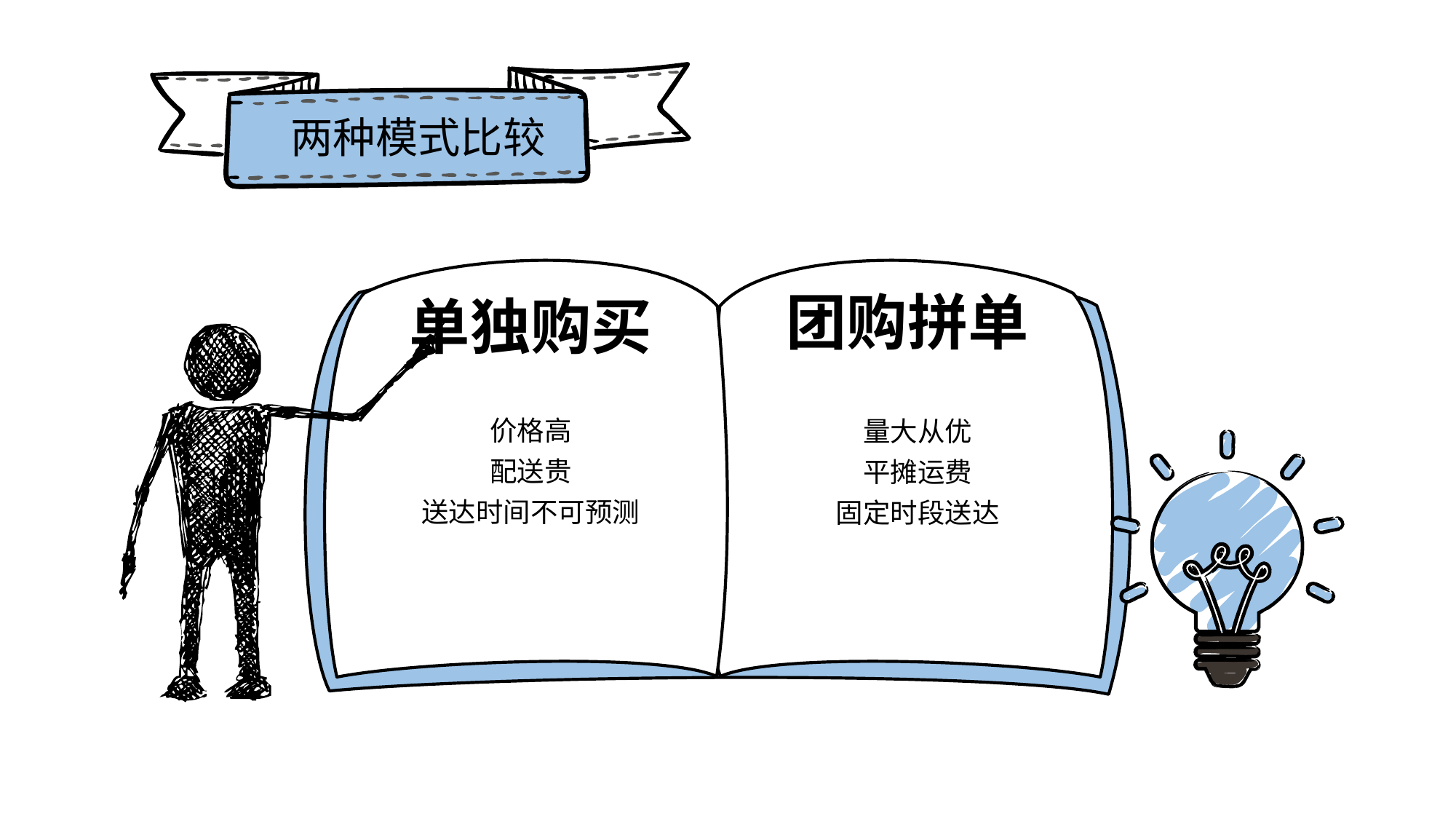

两种模式比较

团购拼单
单独购买

价格高
配送贵
送达时间不可预测
量大从优
平摊运费
固定时段送达